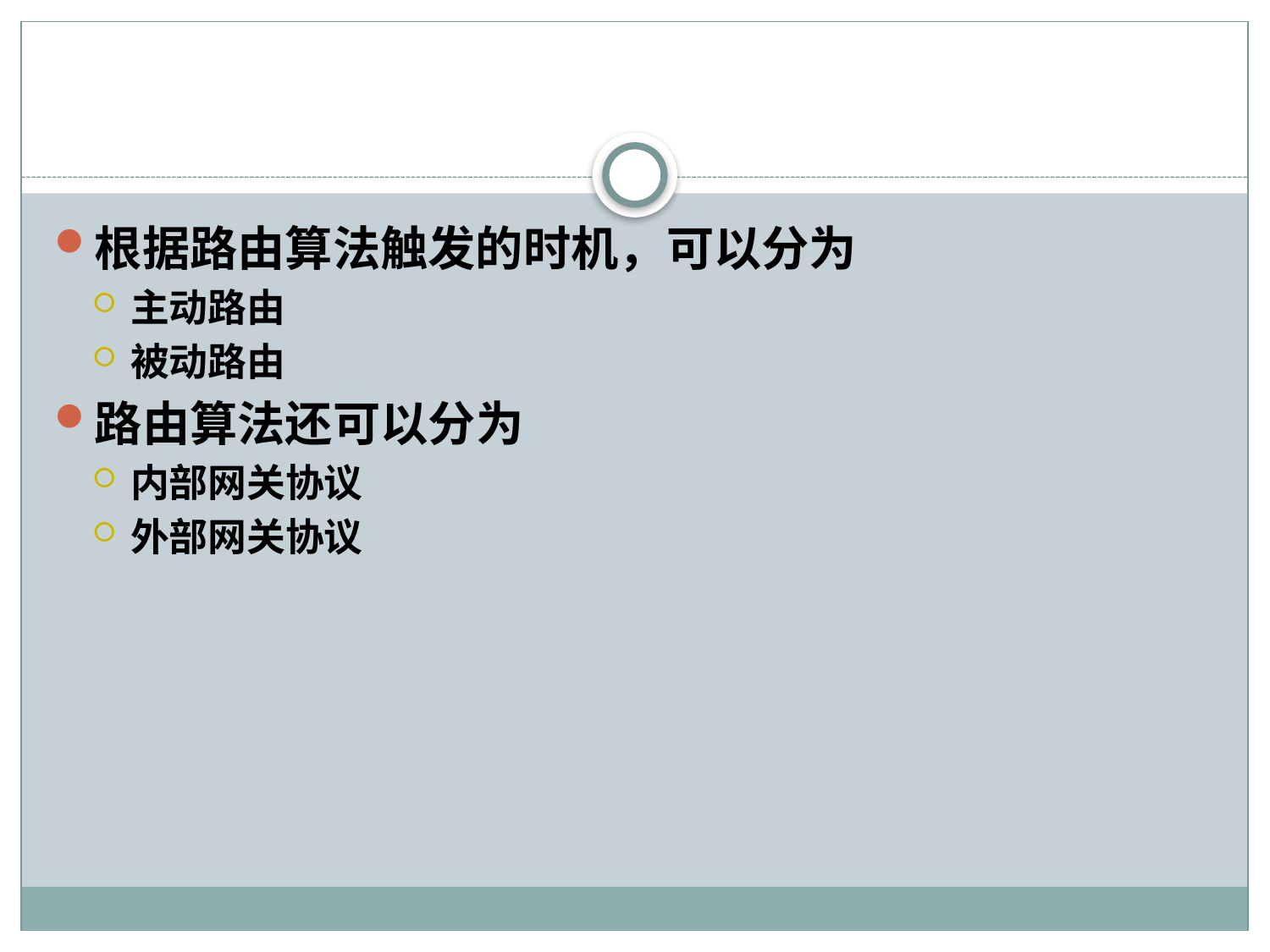

#
根据路由算法触发的时机，可以分为
主动路由
被动路由
路由算法还可以分为
内部网关协议
外部网关协议